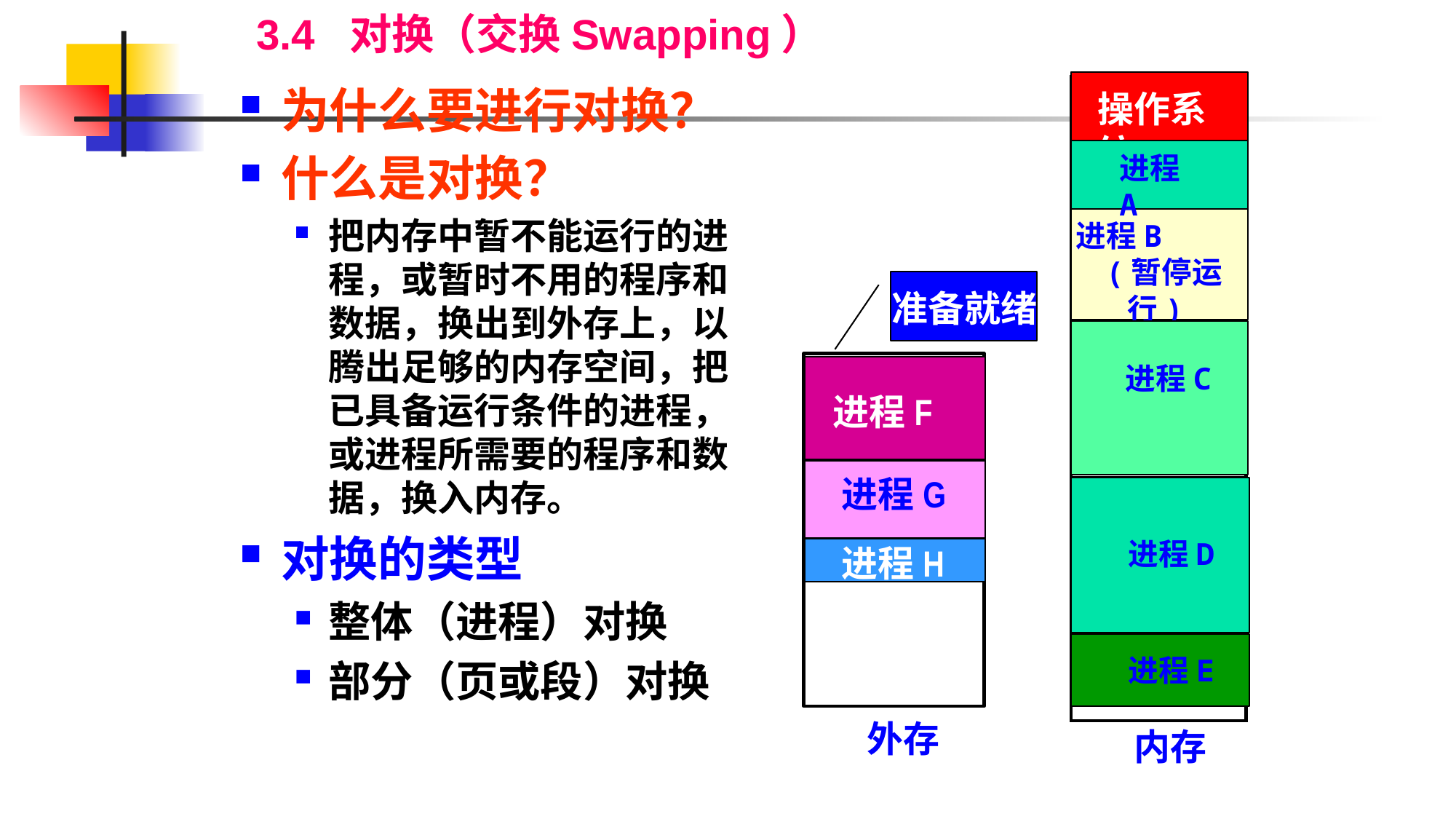

3.4  对换（交换Swapping）

为什么要进行对换？
什么是对换？
把内存中暂不能运行的进程，或暂时不用的程序和数据，换出到外存上，以腾出足够的内存空间，把已具备运行条件的进程，或进程所需要的程序和数据，换入内存。
对换的类型
整体（进程）对换
部分（页或段）对换
|  |
| --- |
|  |
|  |
| 作业C |
|  |
|  |
操作系统

进程A

进程B      (暂停运行)

准备就绪

进程C

进程F

进程G

进程D
进程H

进程E
外存
内存